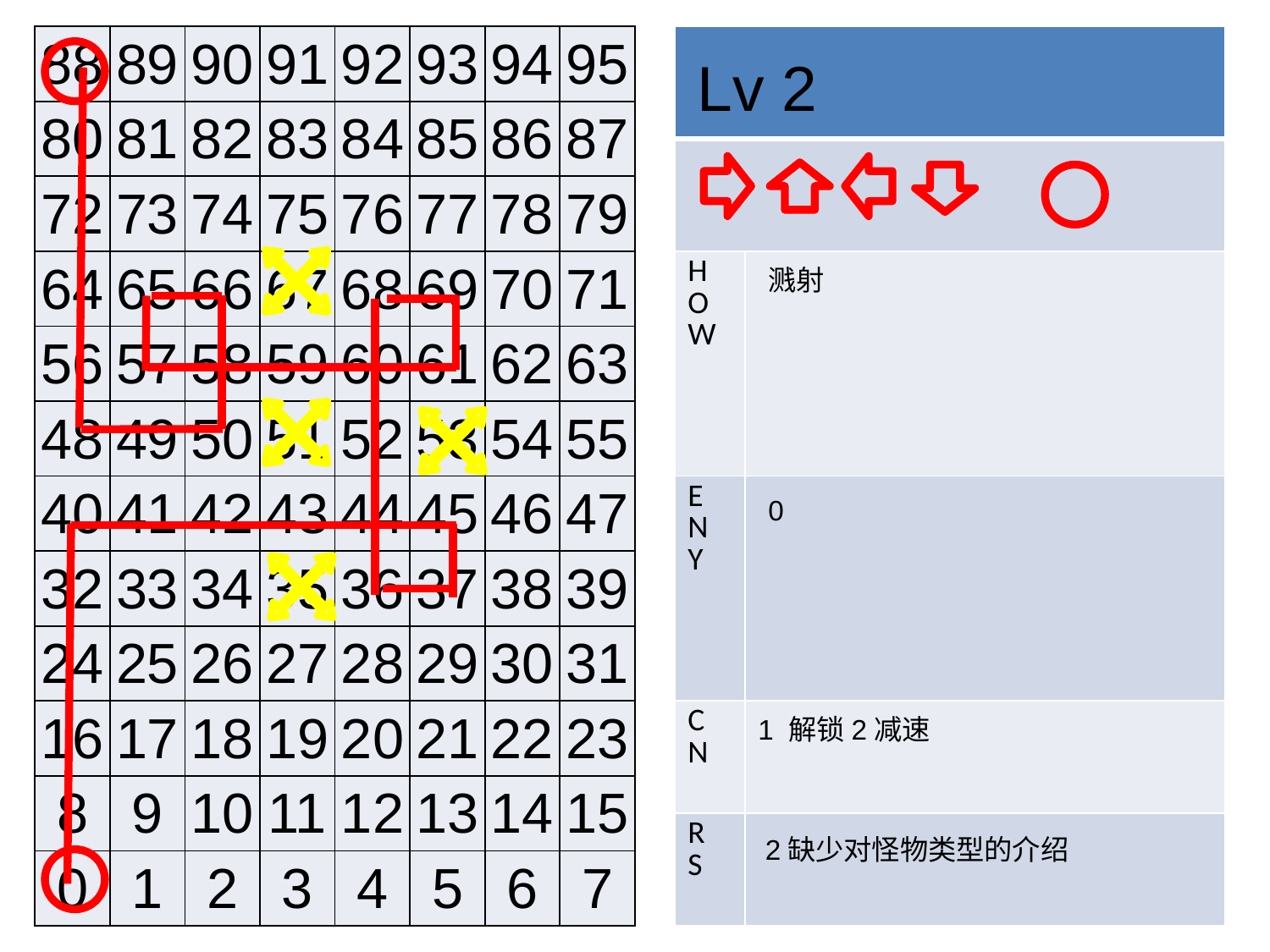

Lv 2

溅射

0

1 解锁2减速
2缺少对怪物类型的介绍